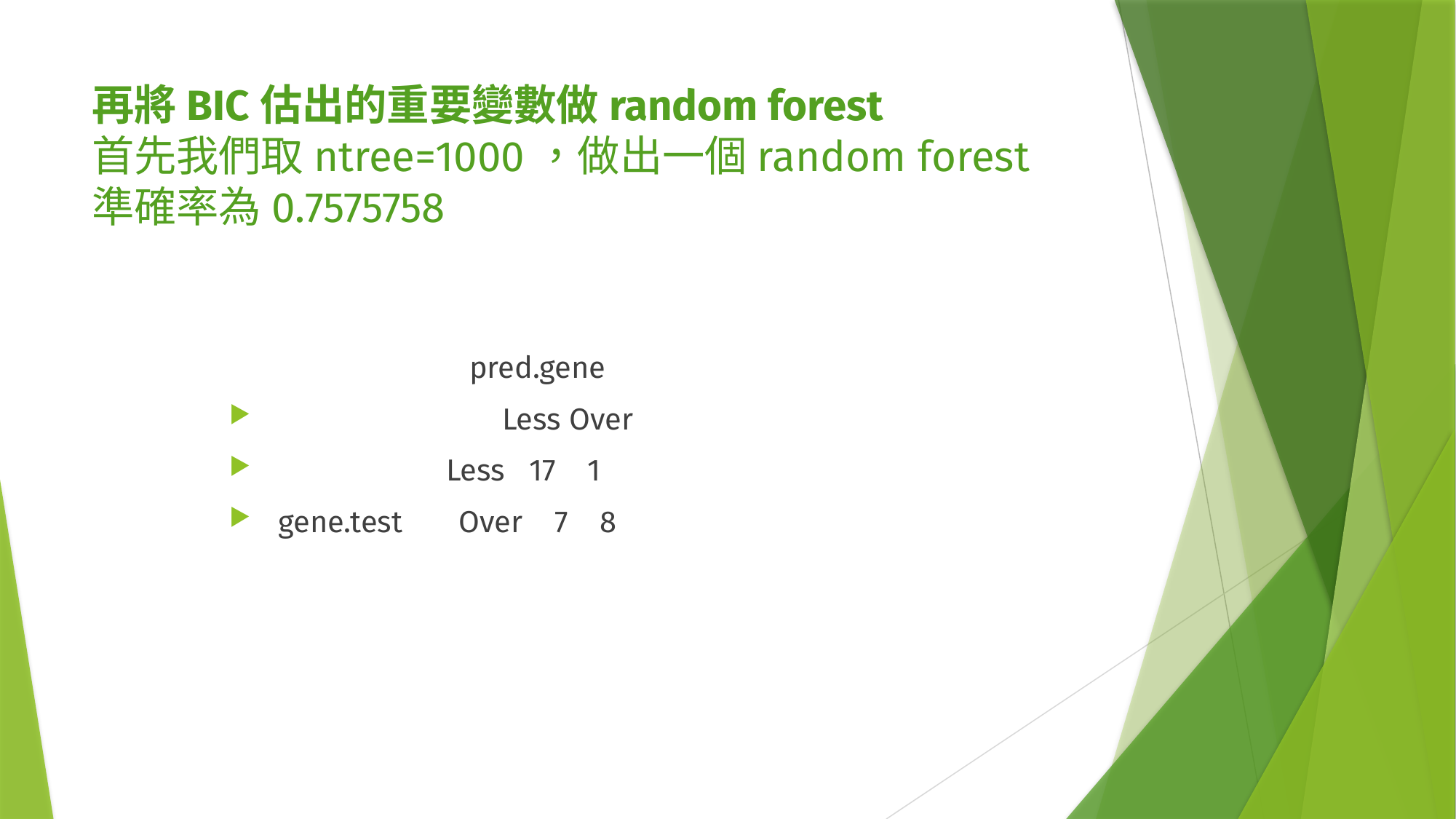

# 再將BIC估出的重要變數做random forest 首先我們取ntree=1000，做出一個random forest 準確率為0.7575758

                              pred.gene
                             Less Over
                      Less   17    1
 gene.test       Over    7    8